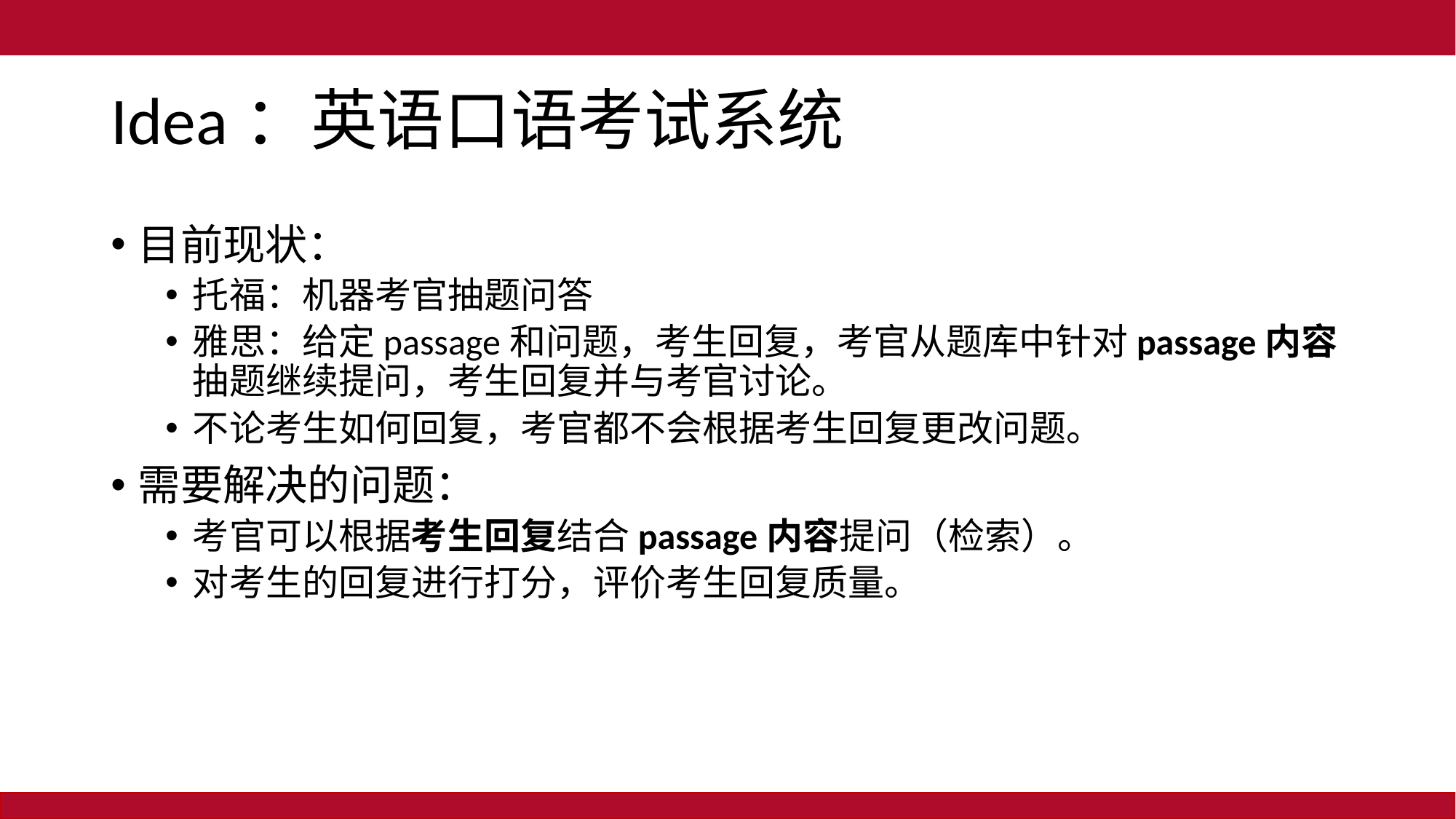

# Idea：英语口语考试系统
目前现状：
托福：机器考官抽题问答
雅思：给定passage和问题，考生回复，考官从题库中针对passage内容抽题继续提问，考生回复并与考官讨论。
不论考生如何回复，考官都不会根据考生回复更改问题。
需要解决的问题：
考官可以根据考生回复结合passage内容提问（检索）。
对考生的回复进行打分，评价考生回复质量。